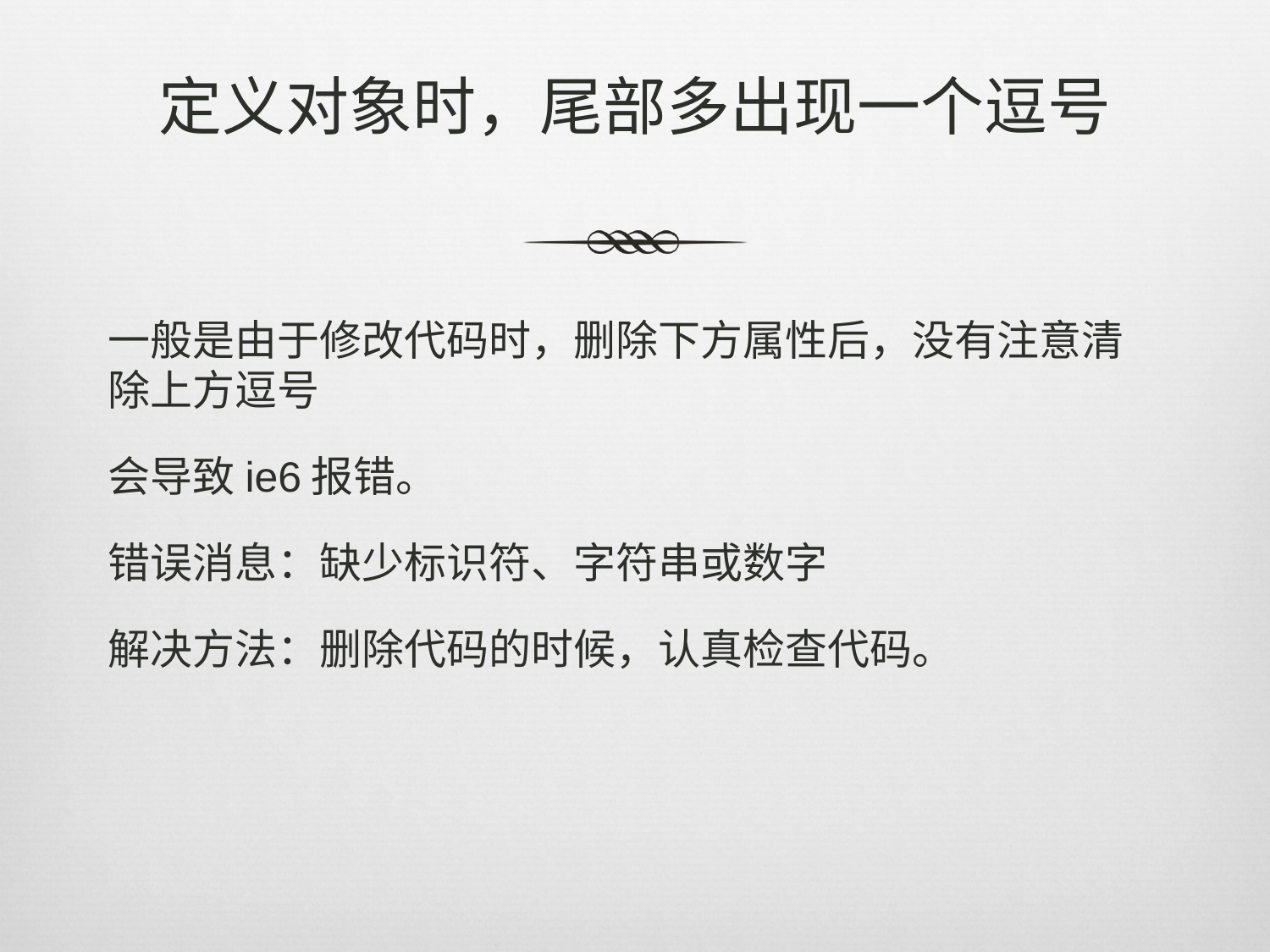

# 定义对象时，尾部多出现一个逗号
一般是由于修改代码时，删除下方属性后，没有注意清除上方逗号
会导致ie6报错。
错误消息：缺少标识符、字符串或数字
解决方法：删除代码的时候，认真检查代码。